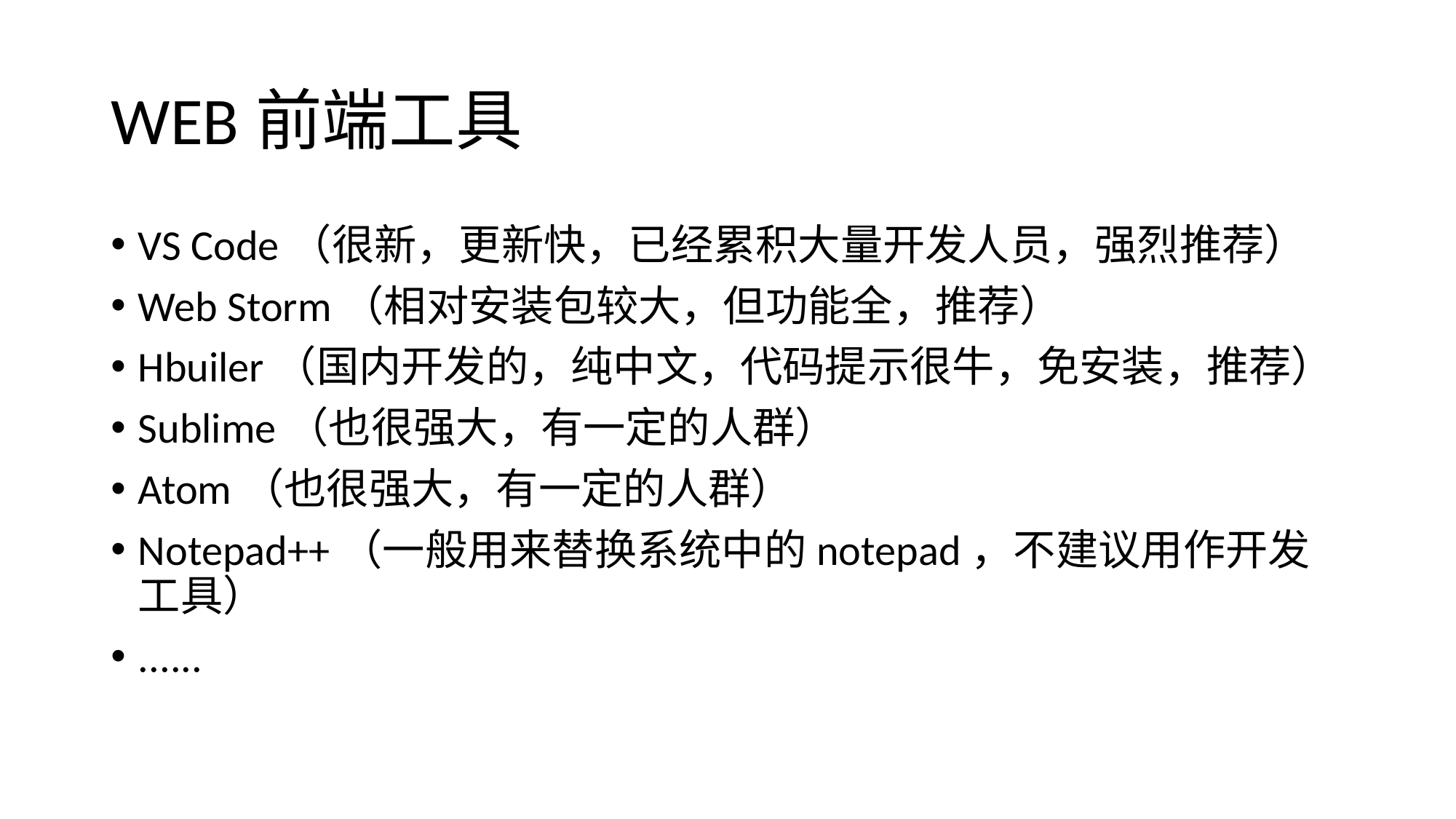

# WEB前端工具
VS Code（很新，更新快，已经累积大量开发人员，强烈推荐）
Web Storm（相对安装包较大，但功能全，推荐）
Hbuiler（国内开发的，纯中文，代码提示很牛，免安装，推荐）
Sublime（也很强大，有一定的人群）
Atom（也很强大，有一定的人群）
Notepad++（一般用来替换系统中的notepad，不建议用作开发工具）
......